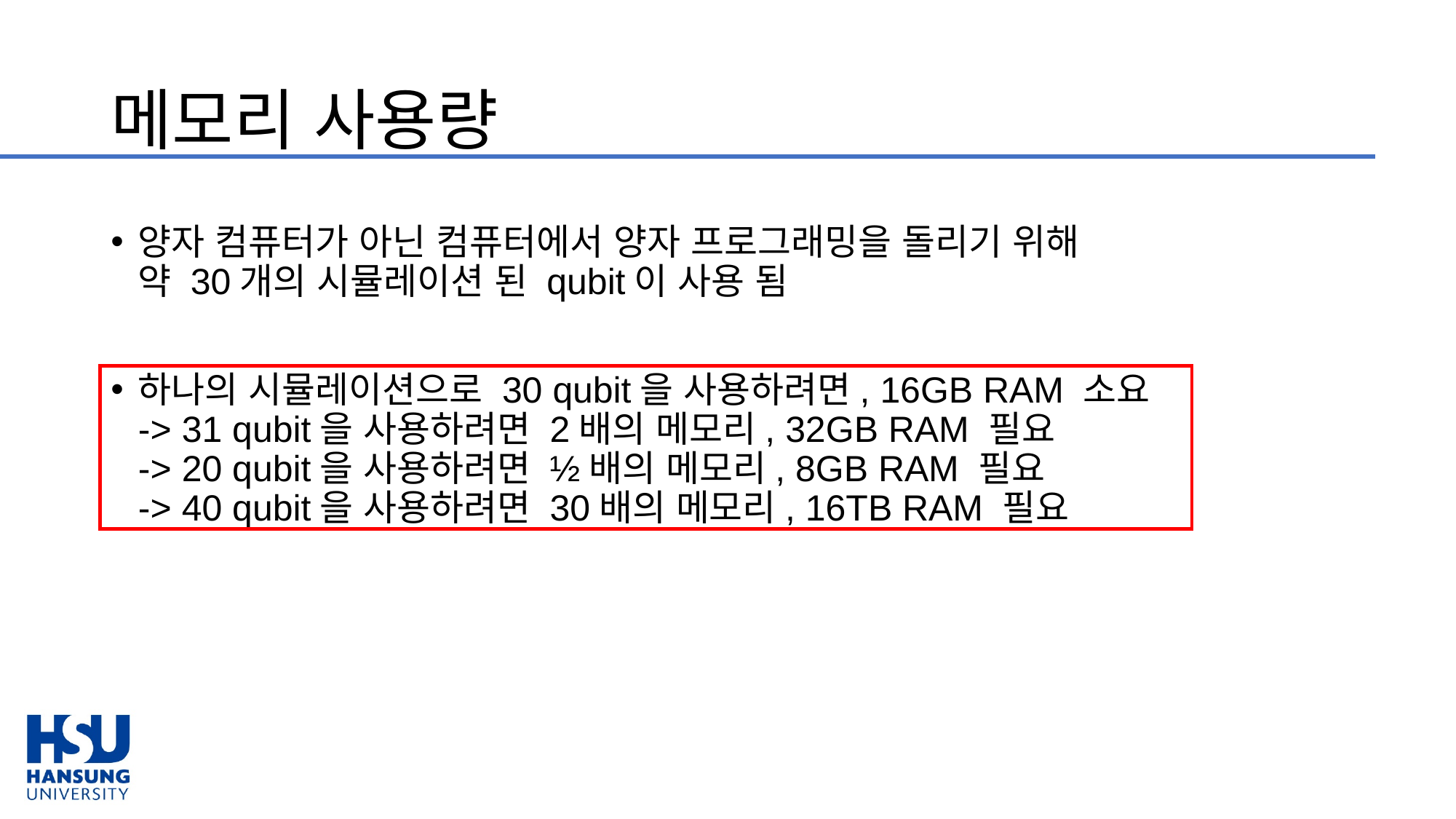

# 메모리 사용량
양자 컴퓨터가 아닌 컴퓨터에서 양자 프로그래밍을 돌리기 위해
약 30개의 시뮬레이션 된 qubit이 사용 됨

하나의 시뮬레이션으로 30 qubit을 사용하려면, 16GB RAM 소요
-> 31 qubit을 사용하려면 2배의 메모리, 32GB RAM 필요
-> 20 qubit을 사용하려면 ½배의 메모리, 8GB RAM 필요
-> 40 qubit을 사용하려면 30배의 메모리, 16TB RAM 필요